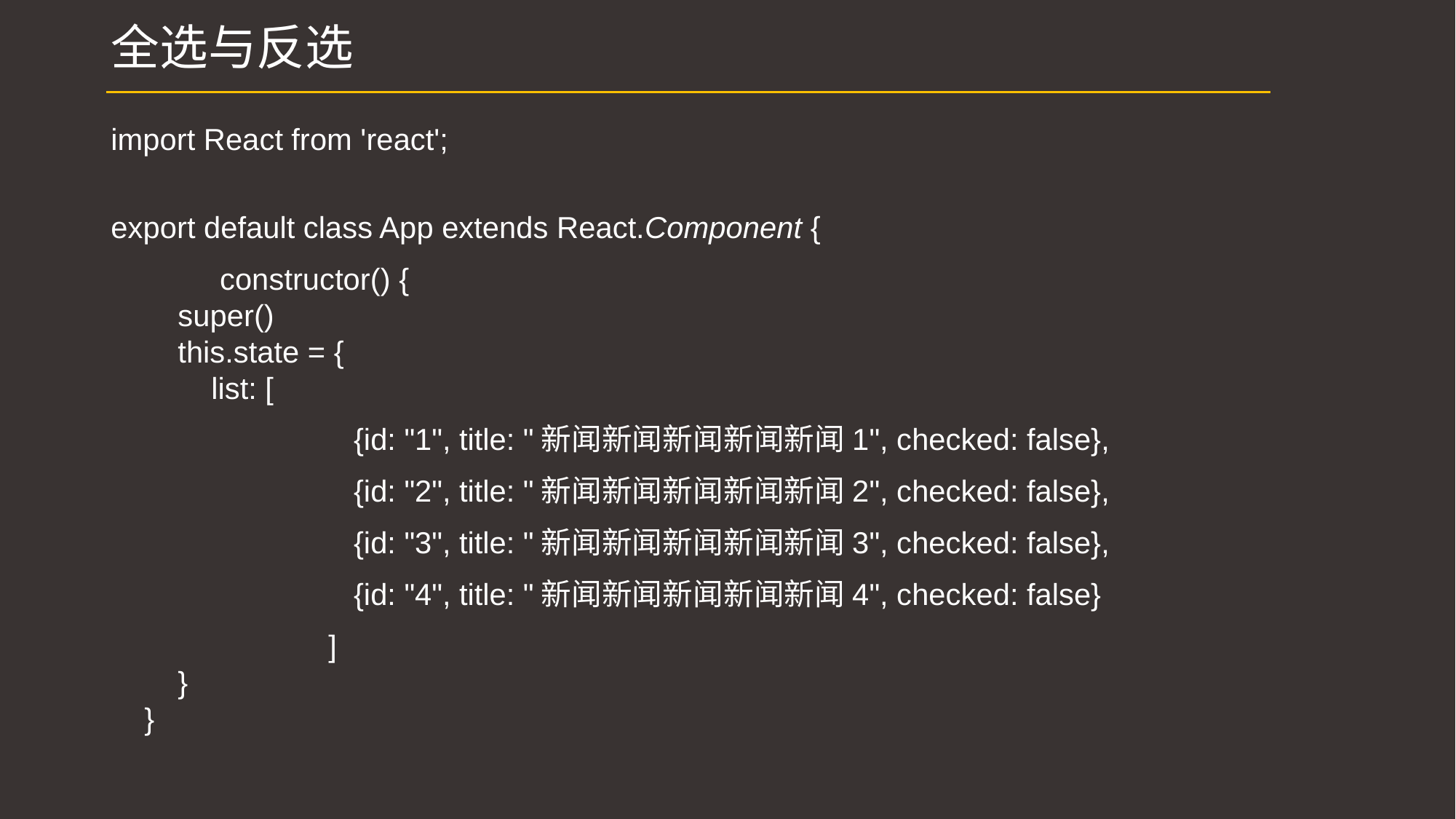

# 全选与反选
import React from 'react';
export default class App extends React.Component {
             constructor() {
        super()
        this.state = {
            list: [
                             {id: "1", title: "新闻新闻新闻新闻新闻1", checked: false},
                             {id: "2", title: "新闻新闻新闻新闻新闻2", checked: false},
                             {id: "3", title: "新闻新闻新闻新闻新闻3", checked: false},
                             {id: "4", title: "新闻新闻新闻新闻新闻4", checked: false}
                          ]
        }
    }